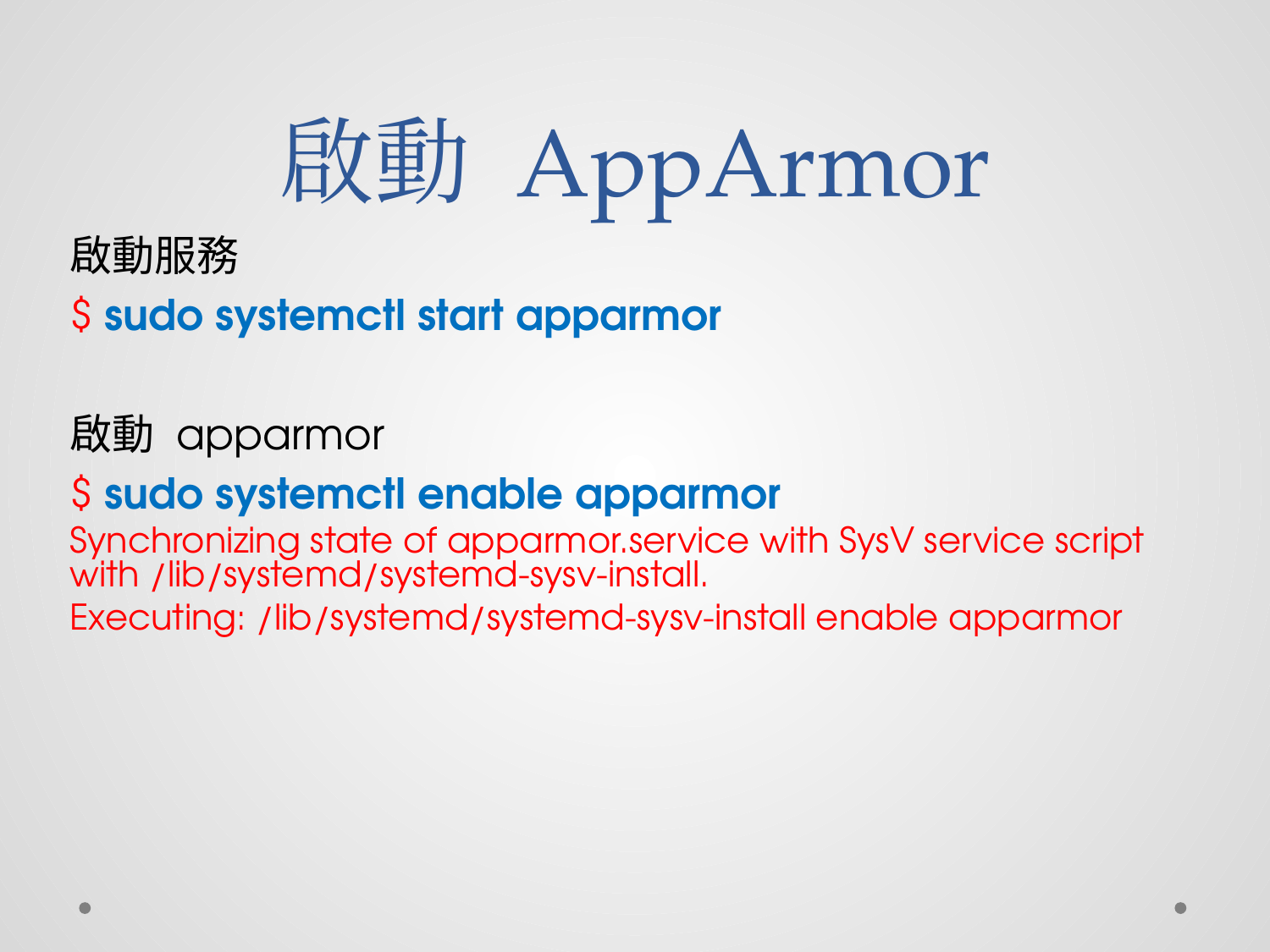

# 啟動 AppArmor
啟動服務
$ sudo systemctl start apparmor

啟動 apparmor
$ sudo systemctl enable apparmor
Synchronizing state of apparmor.service with SysV service script with /lib/systemd/systemd-sysv-install.
Executing: /lib/systemd/systemd-sysv-install enable apparmor